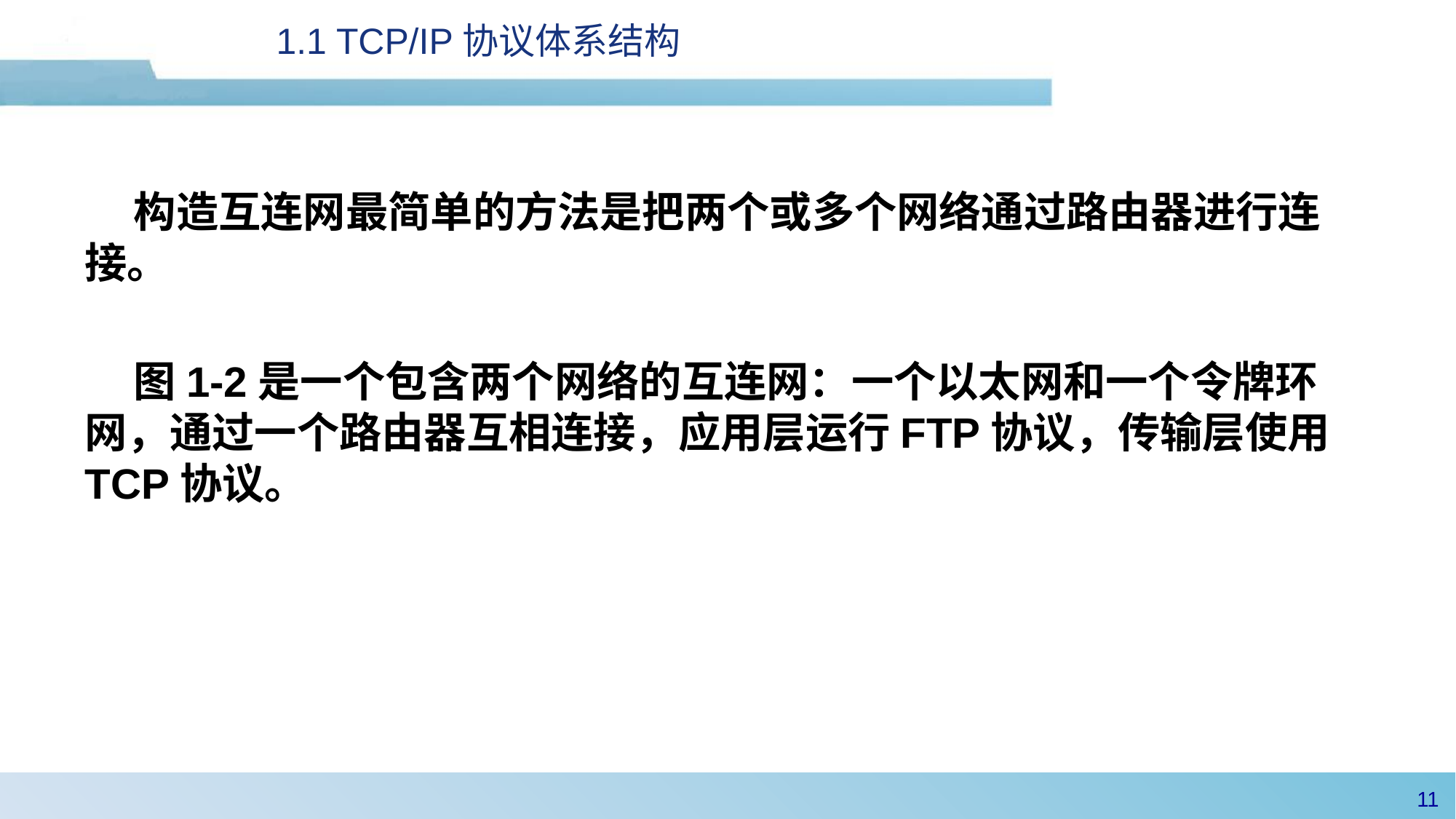

#
1.1 TCP/IP协议体系结构

    构造互连网最简单的方法是把两个或多个网络通过路由器进行连接。

    图1-2是一个包含两个网络的互连网：一个以太网和一个令牌环网，通过一个路由器互相连接，应用层运行FTP协议，传输层使用TCP协议。
11